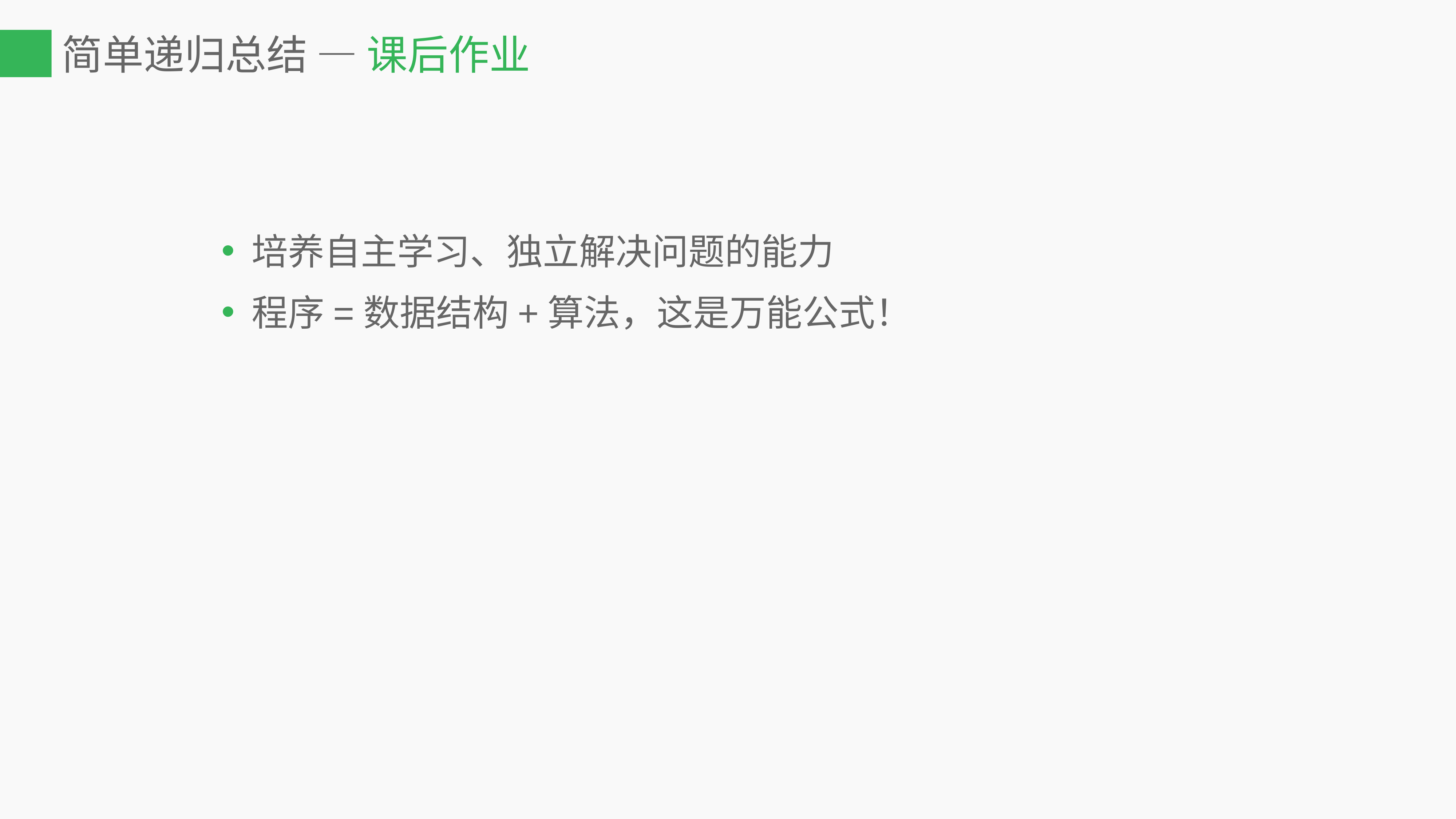

# 简单递归总结 — 课后作业
培养自主学习、独立解决问题的能力
程序=数据结构+算法，这是万能公式！